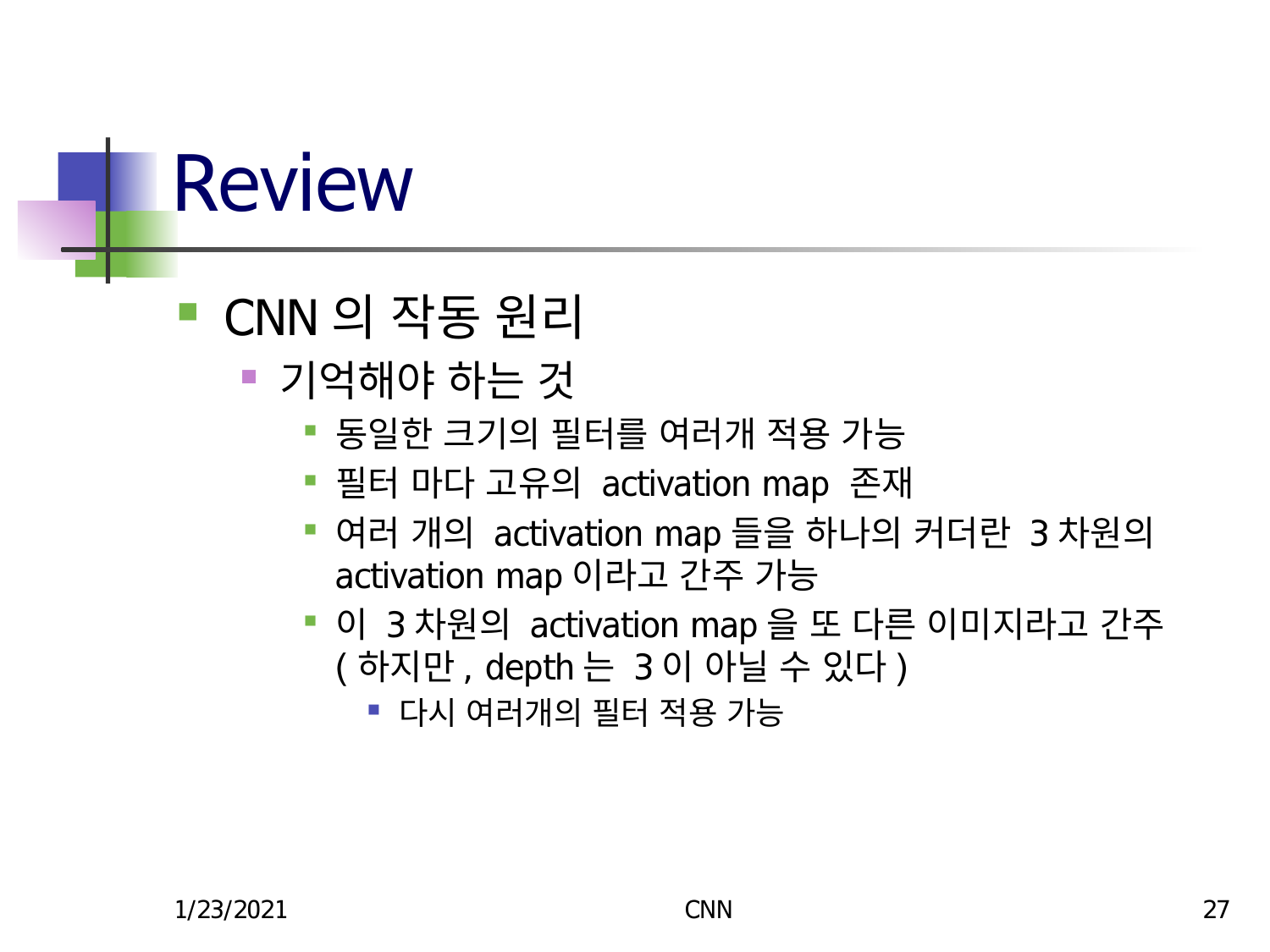

# Review
CNN의 작동 원리
기억해야 하는 것
동일한 크기의 필터를 여러개 적용 가능
필터 마다 고유의 activation map 존재
여러 개의 activation map들을 하나의 커더란 3차원의 activation map이라고 간주 가능
이 3차원의 activation map을 또 다른 이미지라고 간주 (하지만, depth는 3이 아닐 수 있다)
다시 여러개의 필터 적용 가능
1/23/2021
CNN
27